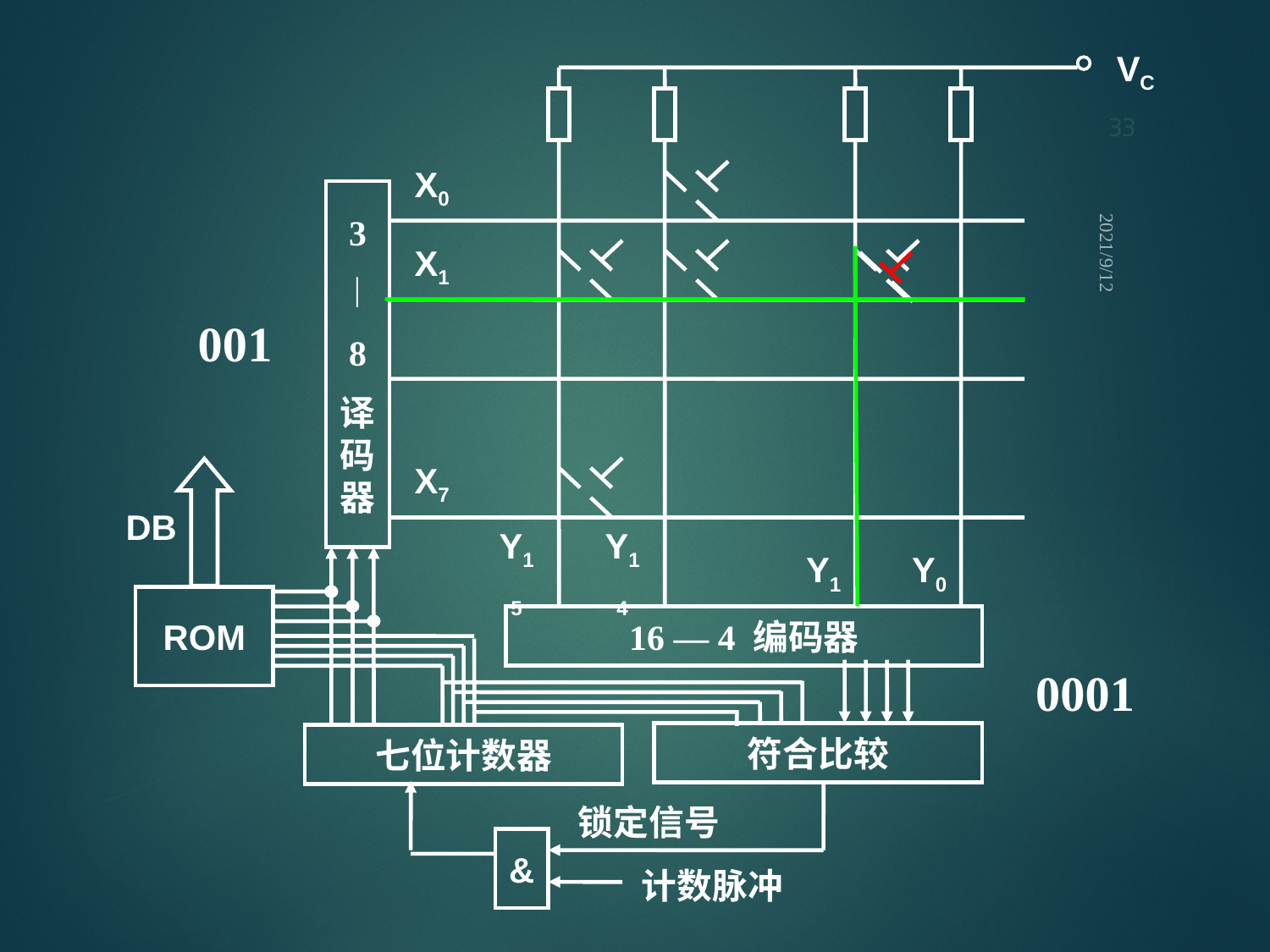

33
VC

X0

3
︱
8
译码器

X1

X7

DB

Y15
Y14
Y1
Y0
ROM

16 — 4 编码器

符合比较
七位计数器

锁定信号
&

计数脉冲

2021/9/12

001
0001